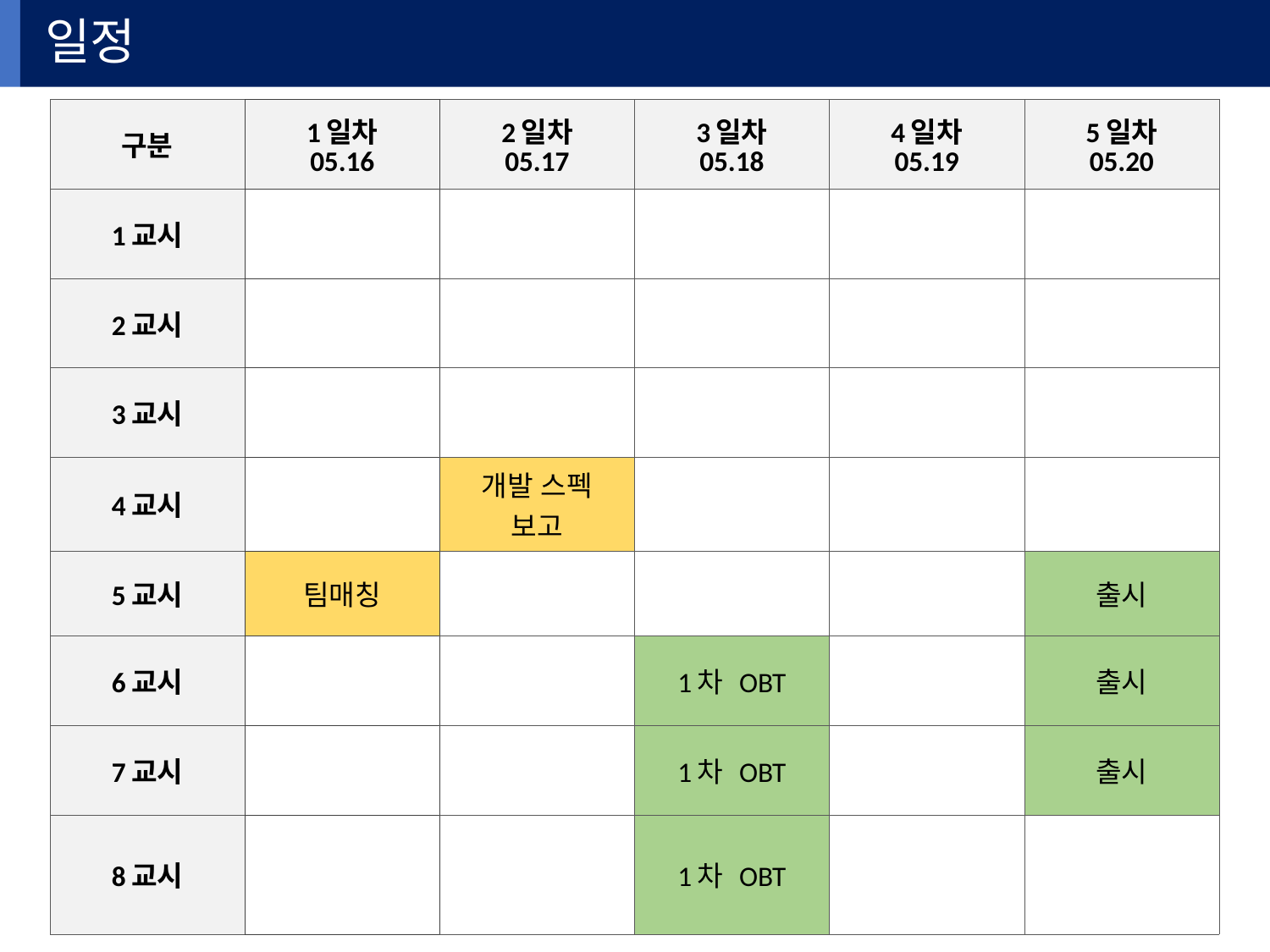

# 일정
| 구분 | 1일차 05.16 | 2일차 05.17 | 3일차 05.18 | 4일차 05.19 | 5일차 05.20 |
| --- | --- | --- | --- | --- | --- |
| 1교시 |  |  |  |  |  |
| 2교시 |  |  |  |  |  |
| 3교시 |  |  |  |  |  |
| 4교시 |  | 개발 스펙 보고 |  |  |  |
| 5교시 | 팀매칭 |  |  |  | 출시 |
| 6교시 |  |  | 1차 OBT |  | 출시 |
| 7교시 |  |  | 1차 OBT |  | 출시 |
| 8교시 |  |  | 1차 OBT |  |  |